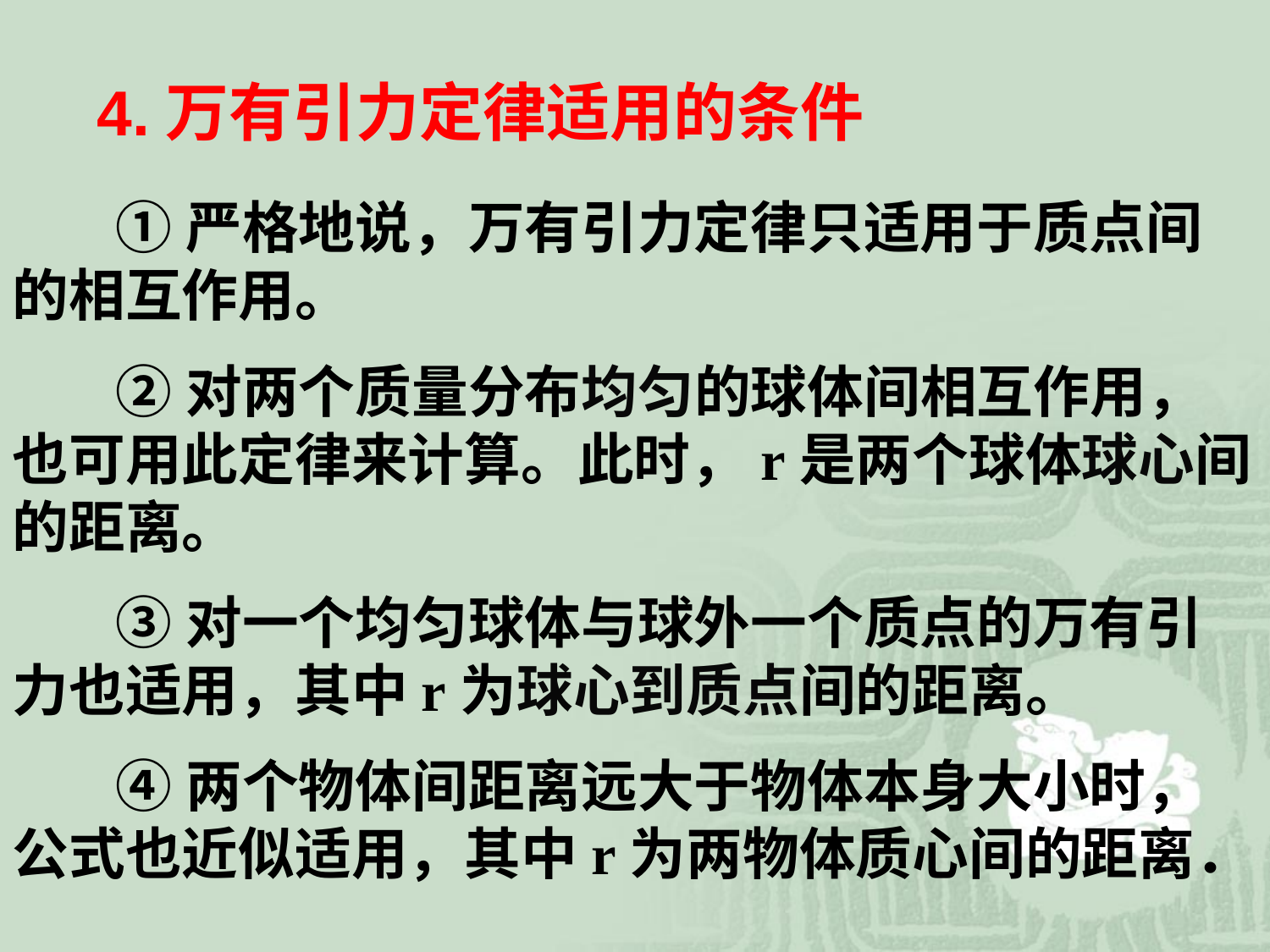

4.万有引力定律适用的条件
        ①严格地说，万有引力定律只适用于质点间的相互作用。
        ②对两个质量分布均匀的球体间相互作用，也可用此定律来计算。此时，r是两个球体球心间的距离。
        ③对一个均匀球体与球外一个质点的万有引力也适用，其中r为球心到质点间的距离。
        ④两个物体间距离远大于物体本身大小时，公式也近似适用，其中r为两物体质心间的距离．